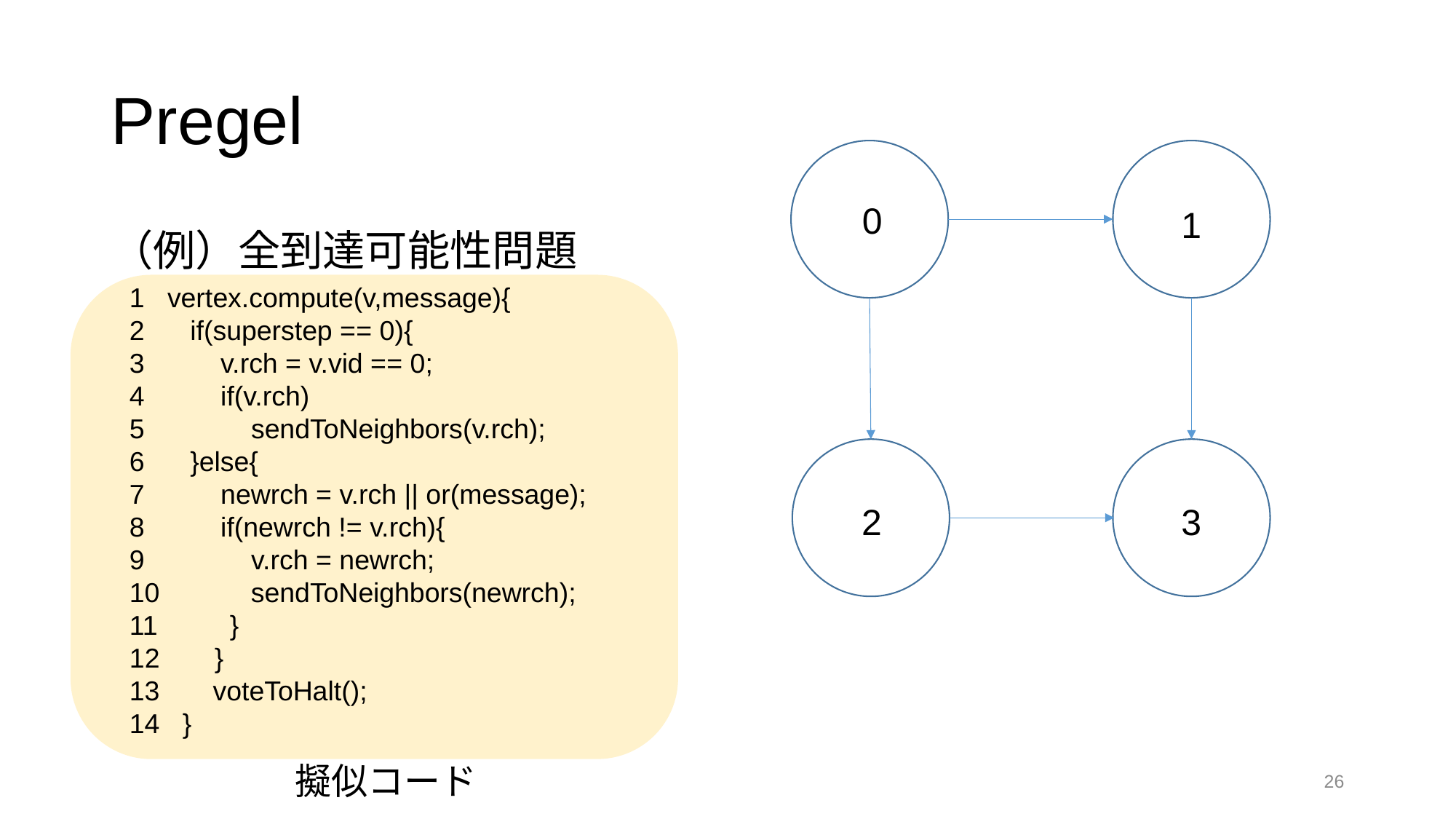

# Pregel

0
1
（例）全到達可能性問題

1   vertex.compute(v,message){
2      if(superstep == 0){
3          v.rch = v.vid == 0;
4          if(v.rch)
5              sendToNeighbors(v.rch);
6      }else{
7          newrch = v.rch || or(message);
8          if(newrch != v.rch){
9              v.rch = newrch;
10            sendToNeighbors(newrch);
      }
    }
13       voteToHalt();
14   }

2
3
擬似コード
26